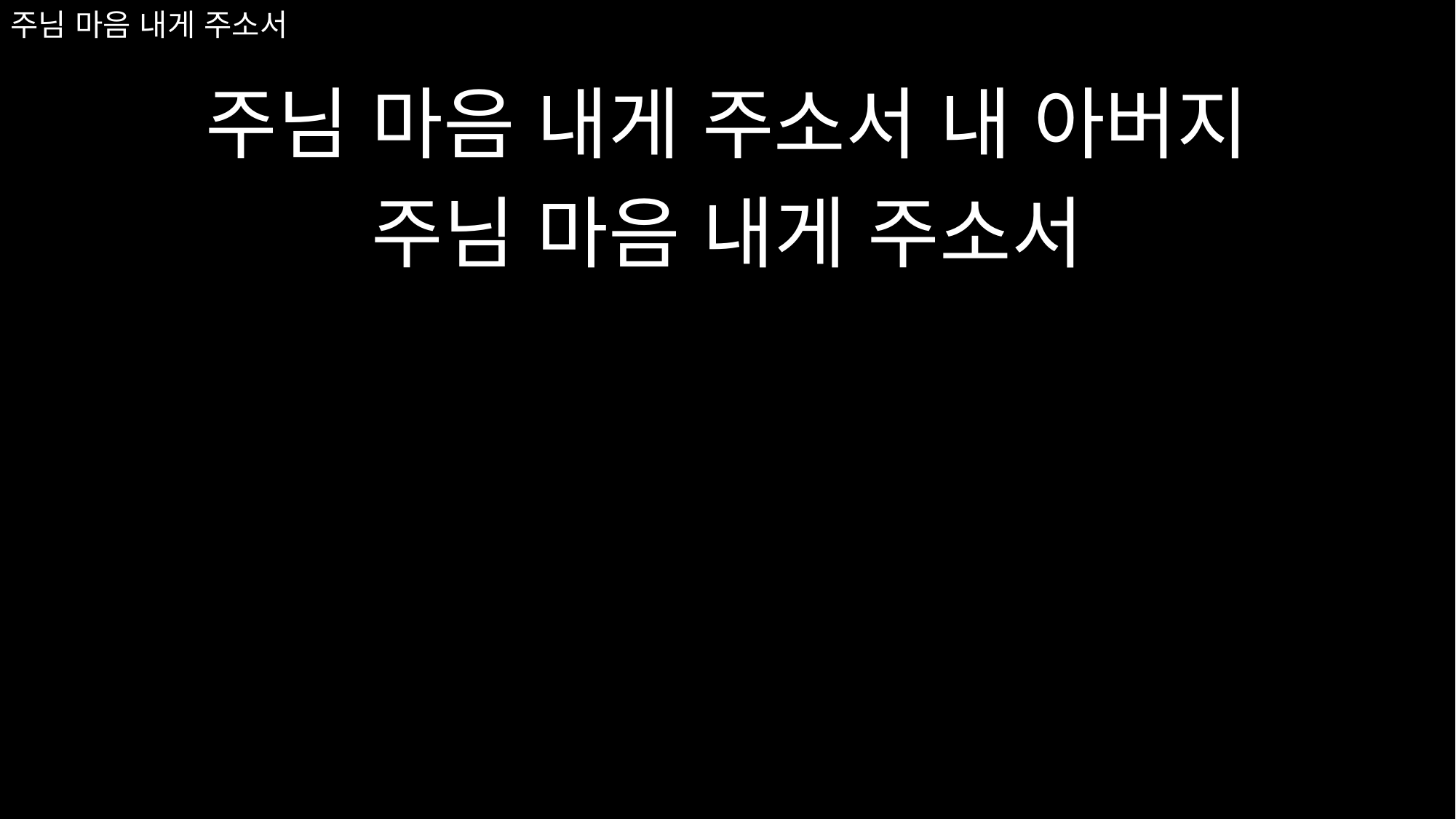

# 주님 마음 내게 주소서
주님 마음 내게 주소서 내 아버지
주님 마음 내게 주소서